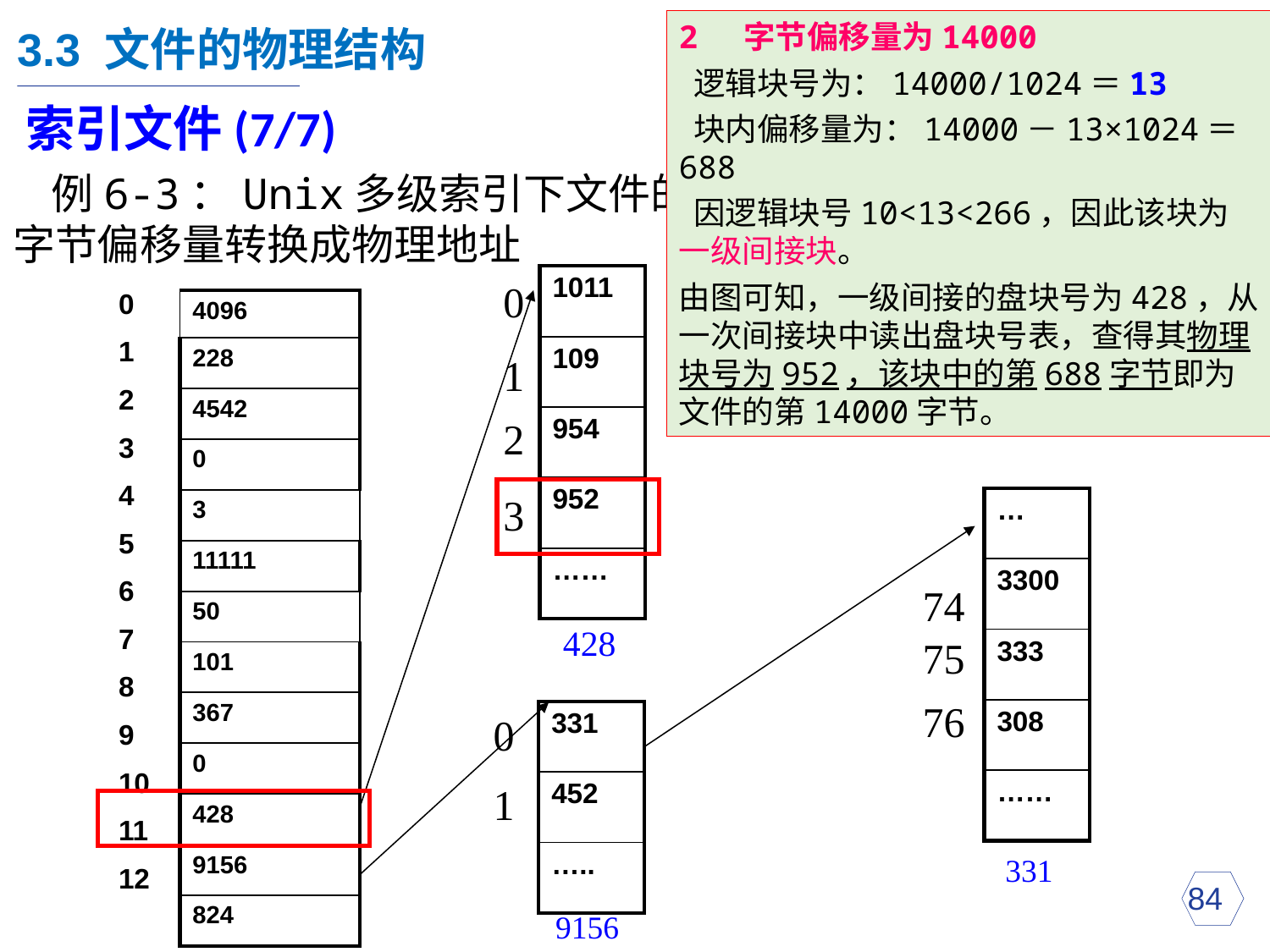

2  字节偏移量为14000
 逻辑块号为：14000/1024＝13
 块内偏移量为：14000－13×1024＝688
 因逻辑块号10<13<266，因此该块为一级间接块。
由图可知，一级间接的盘块号为428，从一次间接块中读出盘块号表，查得其物理块号为952，该块中的第688字节即为文件的第14000字节。
3.3 文件的物理结构
3. 文件系统的实现

索引文件(7/7)
   例6-3：Unix多级索引下文件的
字节偏移量转换成物理地址
| 1011 |
| --- |
| 109 |
| 954 |
| 952 |
| …… |
0
0
1
2
3
4
5
6
7
8
9
10
11
12
| 4096 |
| --- |
| 228 |
| 4542 |
| 0 |
| 3 |
| 11111 |
| 50 |
| 101 |
| 367 |
| 0 |
| 428 |
| 9156 |
| 824 |

1
2

3
| … |
| --- |
| 3300 |
| 333 |
| 308 |
| …… |

74
428
75
76
| 331 |
| --- |
| 452 |
| ….. |

0
1

331

 84
9156